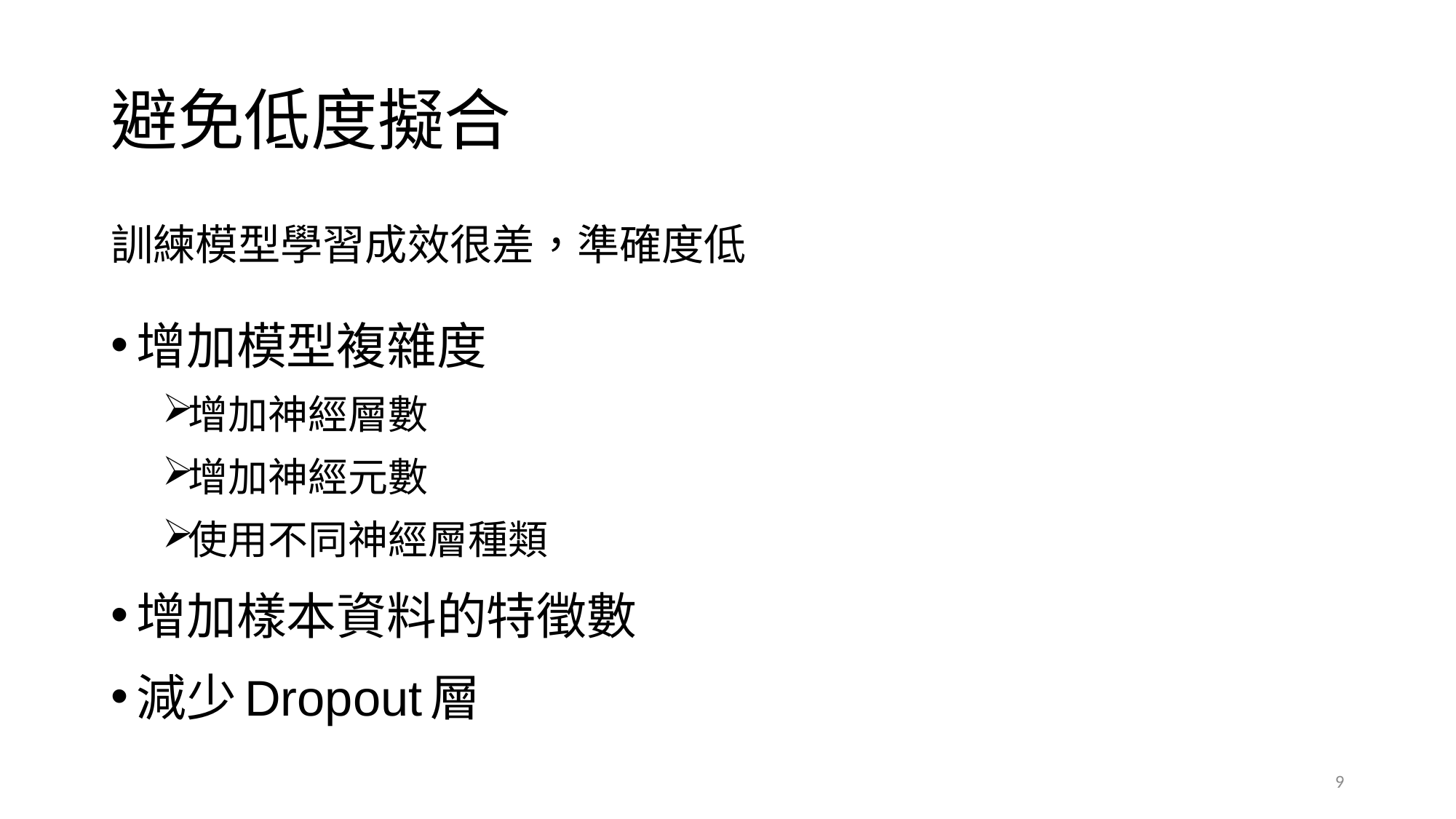

# 避免低度擬合
訓練模型學習成效很差，準確度低
增加模型複雜度
增加神經層數
增加神經元數
使用不同神經層種類
增加樣本資料的特徵數
減少Dropout層

9